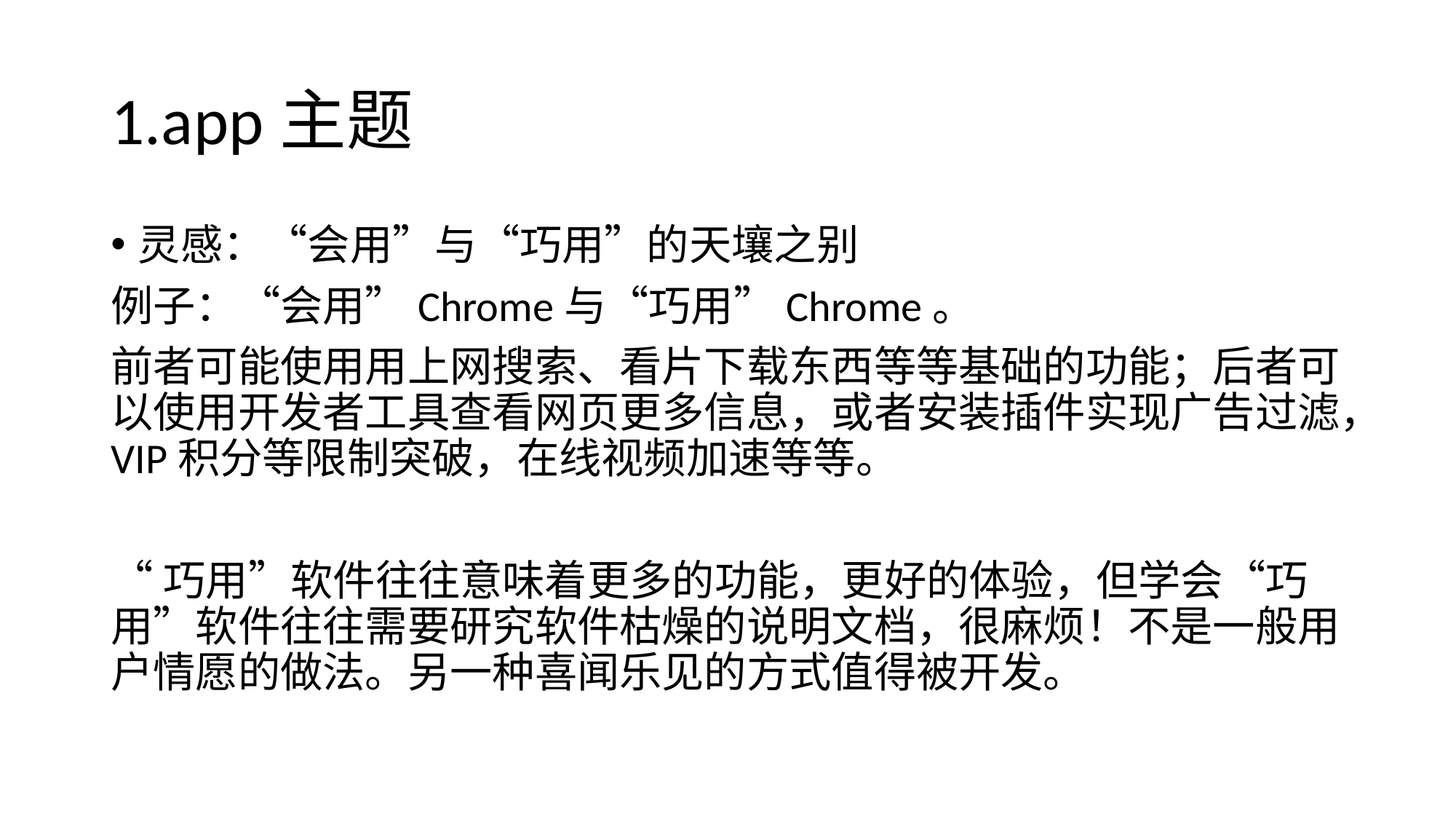

# 1.app主题
灵感：“会用”与“巧用”的天壤之别
例子：“会用”Chrome与“巧用”Chrome。
前者可能使用用上网搜索、看片下载东西等等基础的功能；后者可以使用开发者工具查看网页更多信息，或者安装插件实现广告过滤，VIP积分等限制突破，在线视频加速等等。

“巧用”软件往往意味着更多的功能，更好的体验，但学会“巧用”软件往往需要研究软件枯燥的说明文档，很麻烦！不是一般用户情愿的做法。另一种喜闻乐见的方式值得被开发。